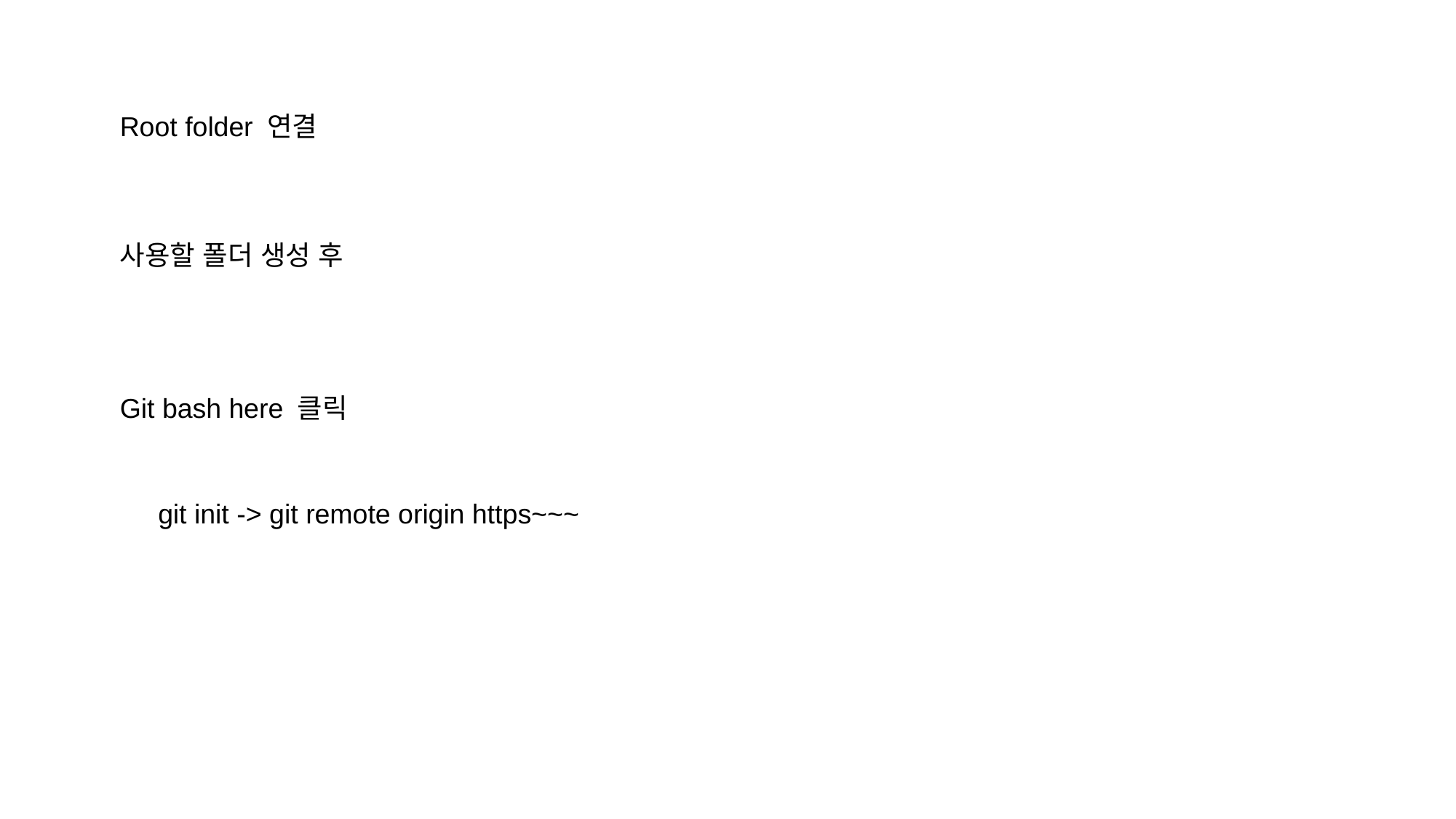

Root folder 연결
사용할 폴더 생성 후
Git bash here 클릭
git init -> git remote origin https~~~